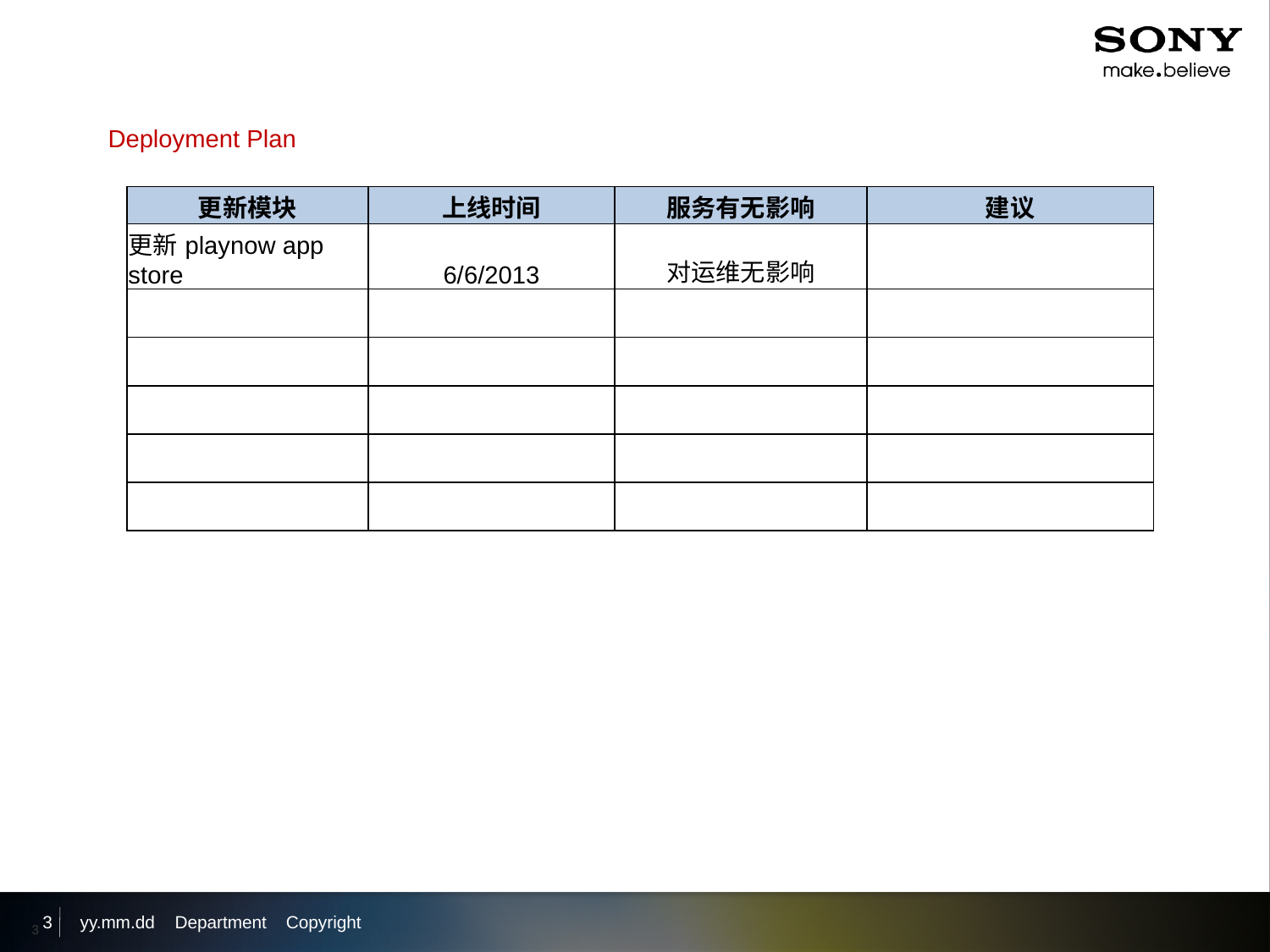

Deployment Plan

| 更新模块 | 上线时间 | 服务有无影响 | 建议 |
| --- | --- | --- | --- |
| 更新playnow app store | 6/6/2013 | 对运维无影响 |  |
|  |  |  |  |
|  |  |  |  |
|  |  |  |  |
|  |  |  |  |
|  |  |  |  |
3
yy.mm.dd
Department    Copyright